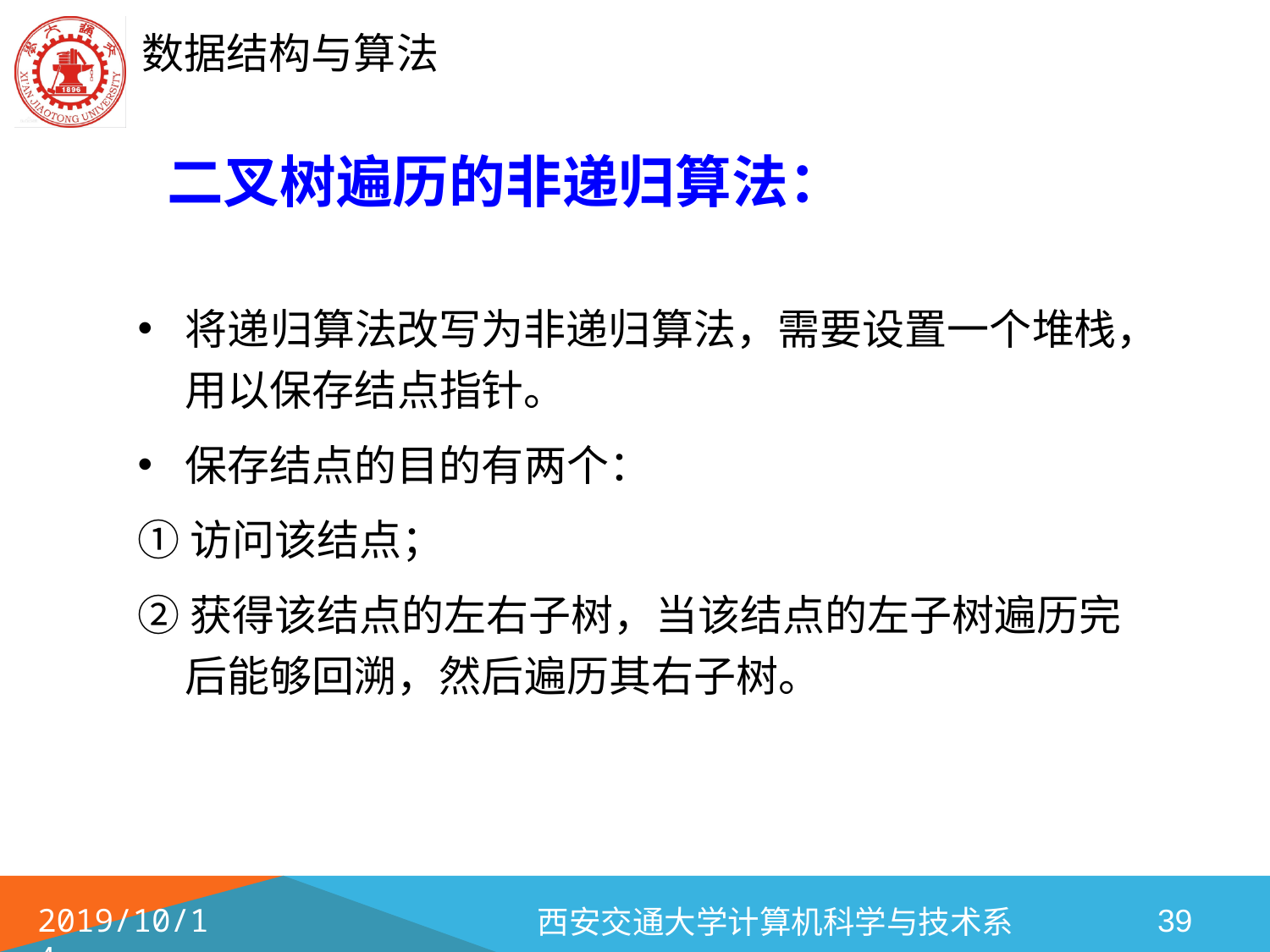

二叉树遍历的非递归算法：
将递归算法改写为非递归算法，需要设置一个堆栈，用以保存结点指针。
保存结点的目的有两个：
①访问该结点；
②获得该结点的左右子树，当该结点的左子树遍历完后能够回溯，然后遍历其右子树。